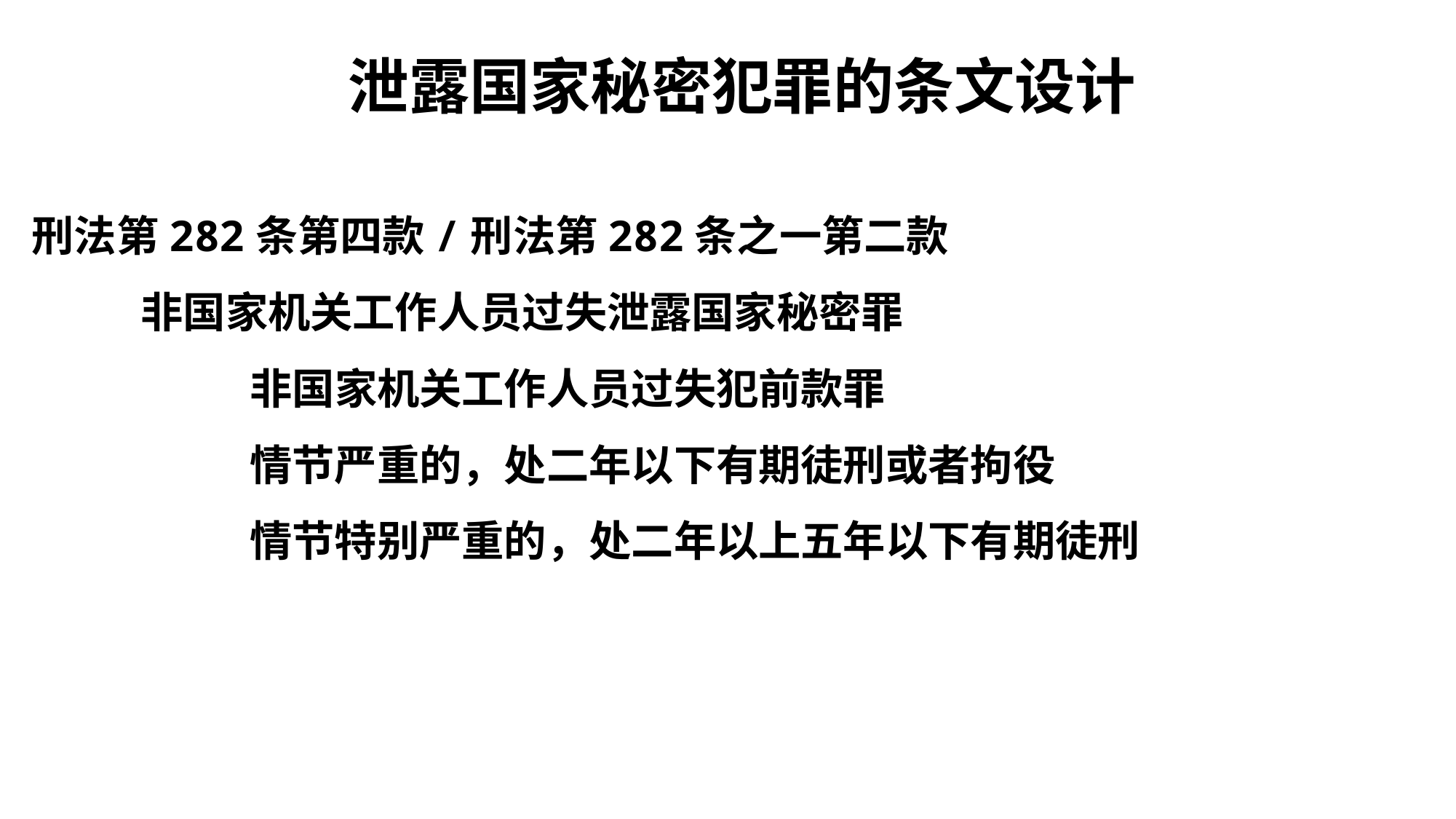

# 泄露国家秘密犯罪的条文设计
刑法第282条第四款/刑法第282条之一第二款
	非国家机关工作人员过失泄露国家秘密罪
		非国家机关工作人员过失犯前款罪
		情节严重的，处二年以下有期徒刑或者拘役
		情节特别严重的，处二年以上五年以下有期徒刑